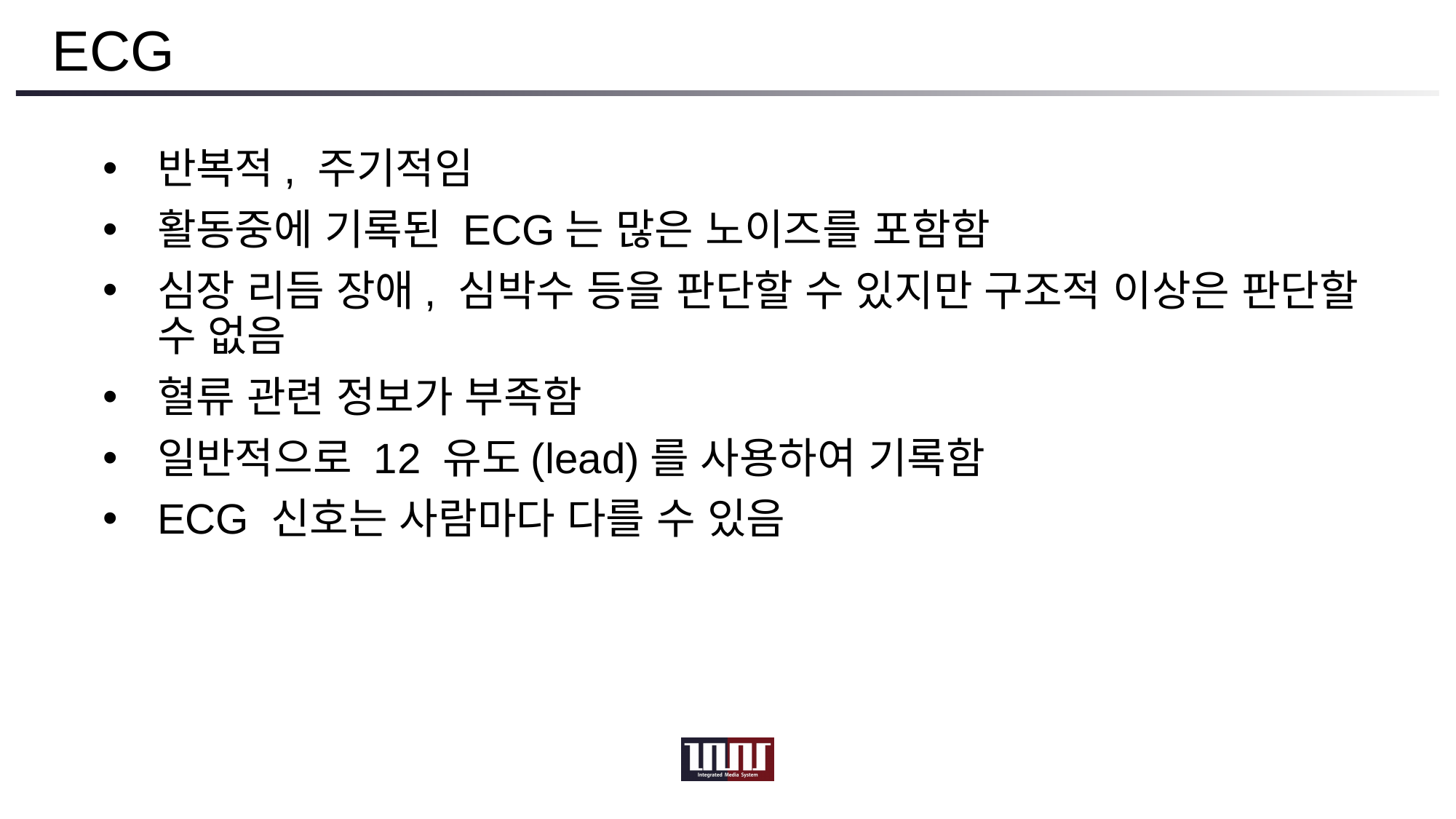

# ECG
반복적, 주기적임
활동중에 기록된 ECG는 많은 노이즈를 포함함
심장 리듬 장애, 심박수 등을 판단할 수 있지만 구조적 이상은 판단할 수 없음
혈류 관련 정보가 부족함
일반적으로 12 유도(lead)를 사용하여 기록함
ECG 신호는 사람마다 다를 수 있음